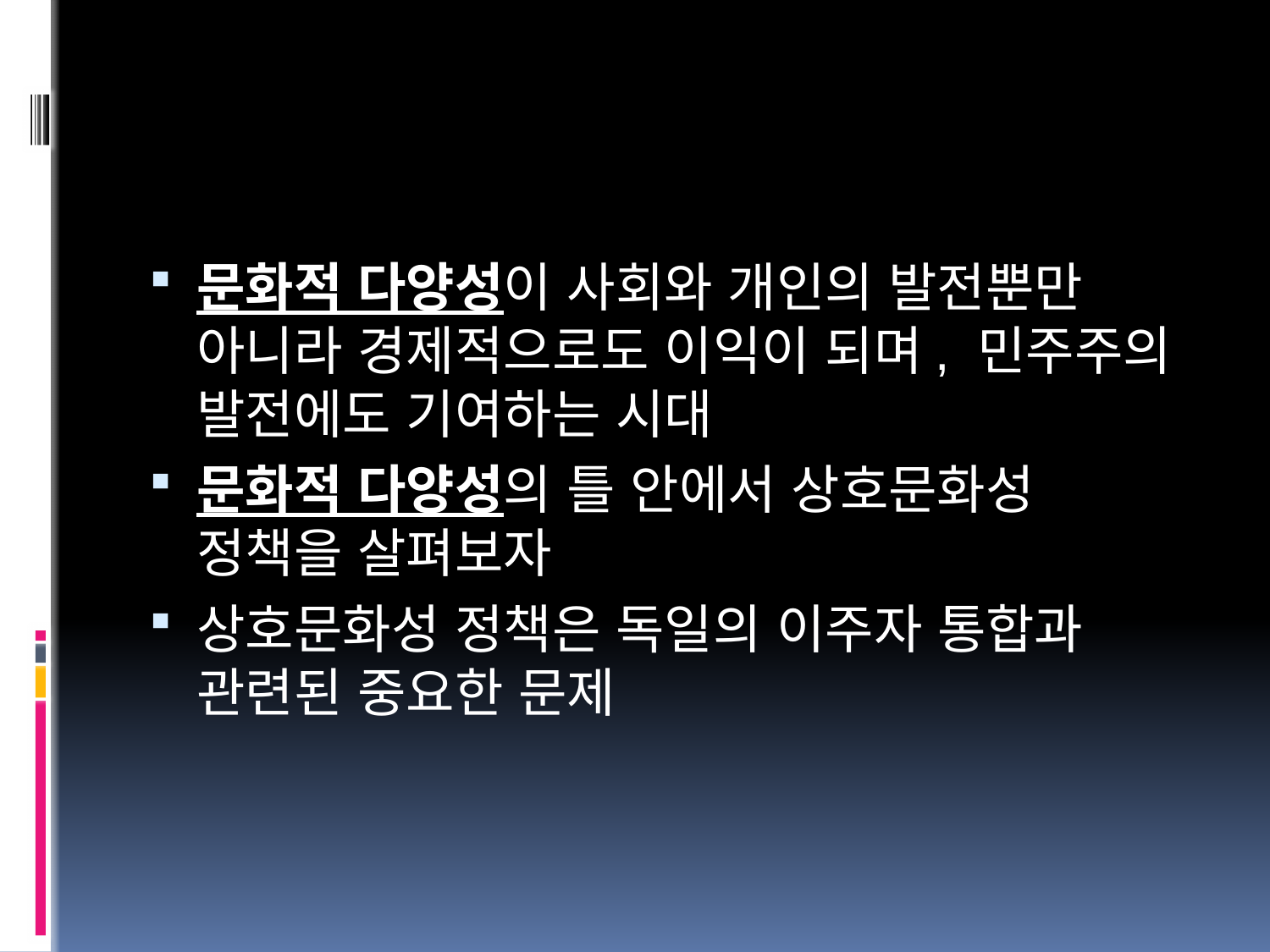

#
문화적 다양성이 사회와 개인의 발전뿐만 아니라 경제적으로도 이익이 되며, 민주주의 발전에도 기여하는 시대
문화적 다양성의 틀 안에서 상호문화성 정책을 살펴보자
상호문화성 정책은 독일의 이주자 통합과 관련된 중요한 문제